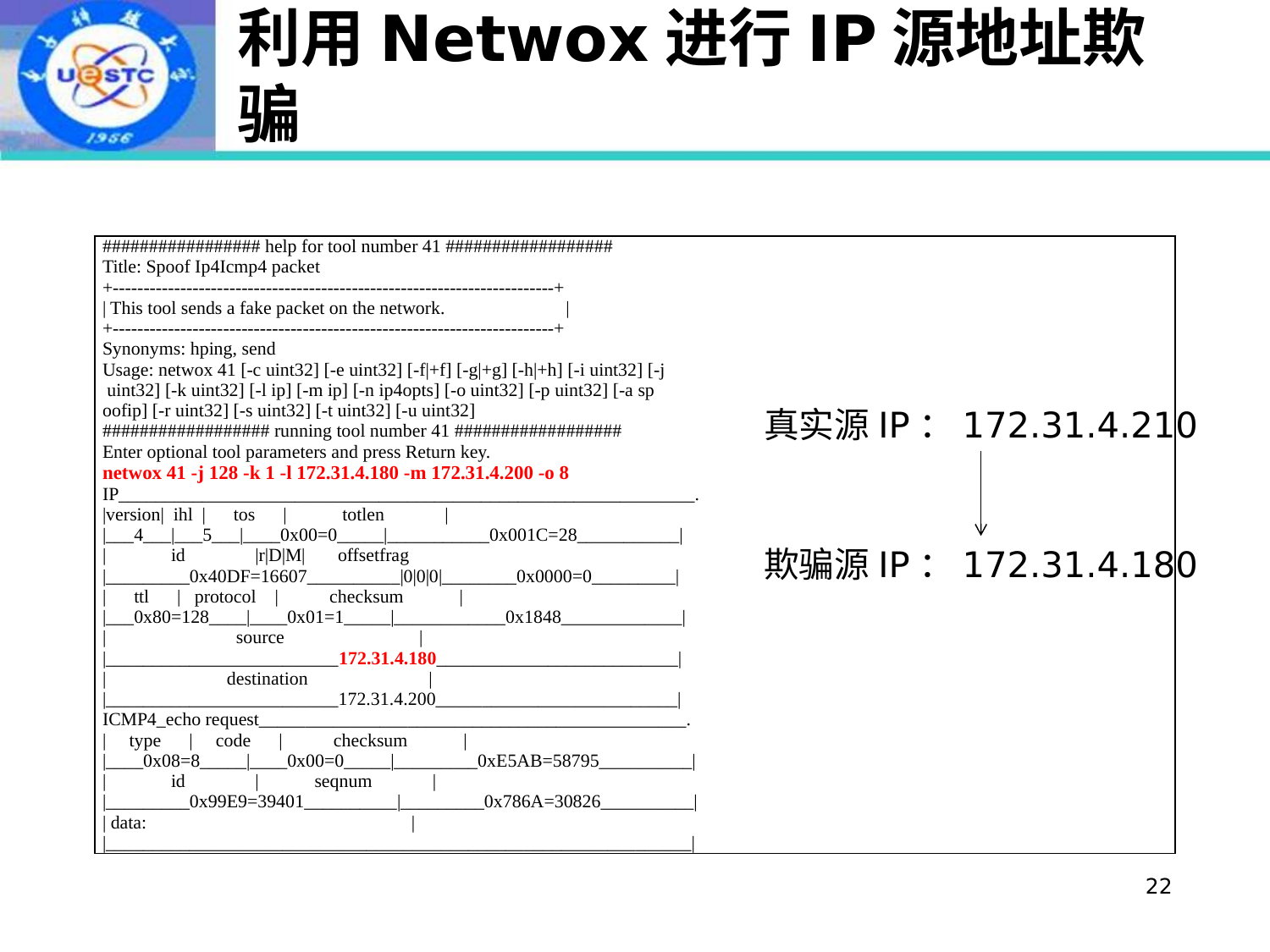

# 利用Netwox进行IP源地址欺骗
| ################# help for tool number 41 ################## Title: Spoof Ip4Icmp4 packet +------------------------------------------------------------------------+ | This tool sends a fake packet on the network. | +------------------------------------------------------------------------+ Synonyms: hping, send Usage: netwox 41 [-c uint32] [-e uint32] [-f|+f] [-g|+g] [-h|+h] [-i uint32] [-j uint32] [-k uint32] [-l ip] [-m ip] [-n ip4opts] [-o uint32] [-p uint32] [-a sp oofip] [-r uint32] [-s uint32] [-t uint32] [-u uint32] ################## running tool number 41 ################## Enter optional tool parameters and press Return key. netwox 41 -j 128 -k 1 -l 172.31.4.180 -m 172.31.4.200 -o 8 IP\_\_\_\_\_\_\_\_\_\_\_\_\_\_\_\_\_\_\_\_\_\_\_\_\_\_\_\_\_\_\_\_\_\_\_\_\_\_\_\_\_\_\_\_\_\_\_\_\_\_\_\_\_\_\_\_\_\_\_\_\_\_. |version| ihl | tos | totlen | |\_\_\_4\_\_\_|\_\_\_5\_\_\_|\_\_\_\_0x00=0\_\_\_\_\_|\_\_\_\_\_\_\_\_\_\_\_0x001C=28\_\_\_\_\_\_\_\_\_\_\_| | id |r|D|M| offsetfrag |\_\_\_\_\_\_\_\_\_0x40DF=16607\_\_\_\_\_\_\_\_\_\_|0|0|0|\_\_\_\_\_\_\_\_0x0000=0\_\_\_\_\_\_\_\_\_| | ttl | protocol | checksum | |\_\_\_0x80=128\_\_\_\_|\_\_\_\_0x01=1\_\_\_\_\_|\_\_\_\_\_\_\_\_\_\_\_\_0x1848\_\_\_\_\_\_\_\_\_\_\_\_\_| | source | |\_\_\_\_\_\_\_\_\_\_\_\_\_\_\_\_\_\_\_\_\_\_\_\_\_172.31.4.180\_\_\_\_\_\_\_\_\_\_\_\_\_\_\_\_\_\_\_\_\_\_\_\_\_\_| | destination | |\_\_\_\_\_\_\_\_\_\_\_\_\_\_\_\_\_\_\_\_\_\_\_\_\_172.31.4.200\_\_\_\_\_\_\_\_\_\_\_\_\_\_\_\_\_\_\_\_\_\_\_\_\_\_| ICMP4\_echo request\_\_\_\_\_\_\_\_\_\_\_\_\_\_\_\_\_\_\_\_\_\_\_\_\_\_\_\_\_\_\_\_\_\_\_\_\_\_\_\_\_\_\_\_\_\_. | type | code | checksum | |\_\_\_\_0x08=8\_\_\_\_\_|\_\_\_\_0x00=0\_\_\_\_\_|\_\_\_\_\_\_\_\_\_0xE5AB=58795\_\_\_\_\_\_\_\_\_\_| | id | seqnum | |\_\_\_\_\_\_\_\_\_0x99E9=39401\_\_\_\_\_\_\_\_\_\_|\_\_\_\_\_\_\_\_\_0x786A=30826\_\_\_\_\_\_\_\_\_\_| | data: | |\_\_\_\_\_\_\_\_\_\_\_\_\_\_\_\_\_\_\_\_\_\_\_\_\_\_\_\_\_\_\_\_\_\_\_\_\_\_\_\_\_\_\_\_\_\_\_\_\_\_\_\_\_\_\_\_\_\_\_\_\_\_\_| |
| --- |
真实源IP：172.31.4.210
欺骗源IP：172.31.4.180
22